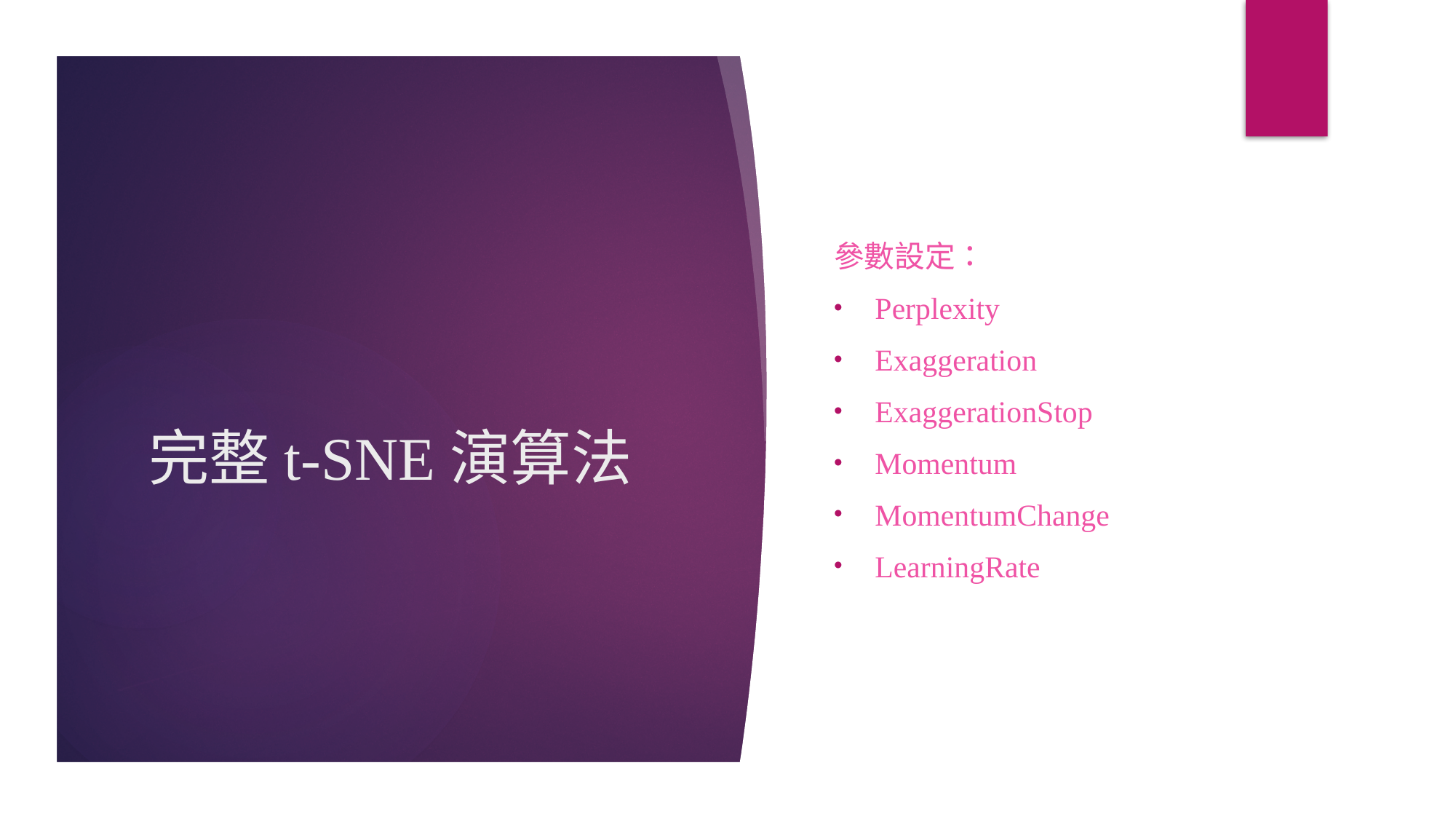

參數設定：
Perplexity
Exaggeration
ExaggerationStop
Momentum
MomentumChange
LearningRate
# 完整t-SNE演算法